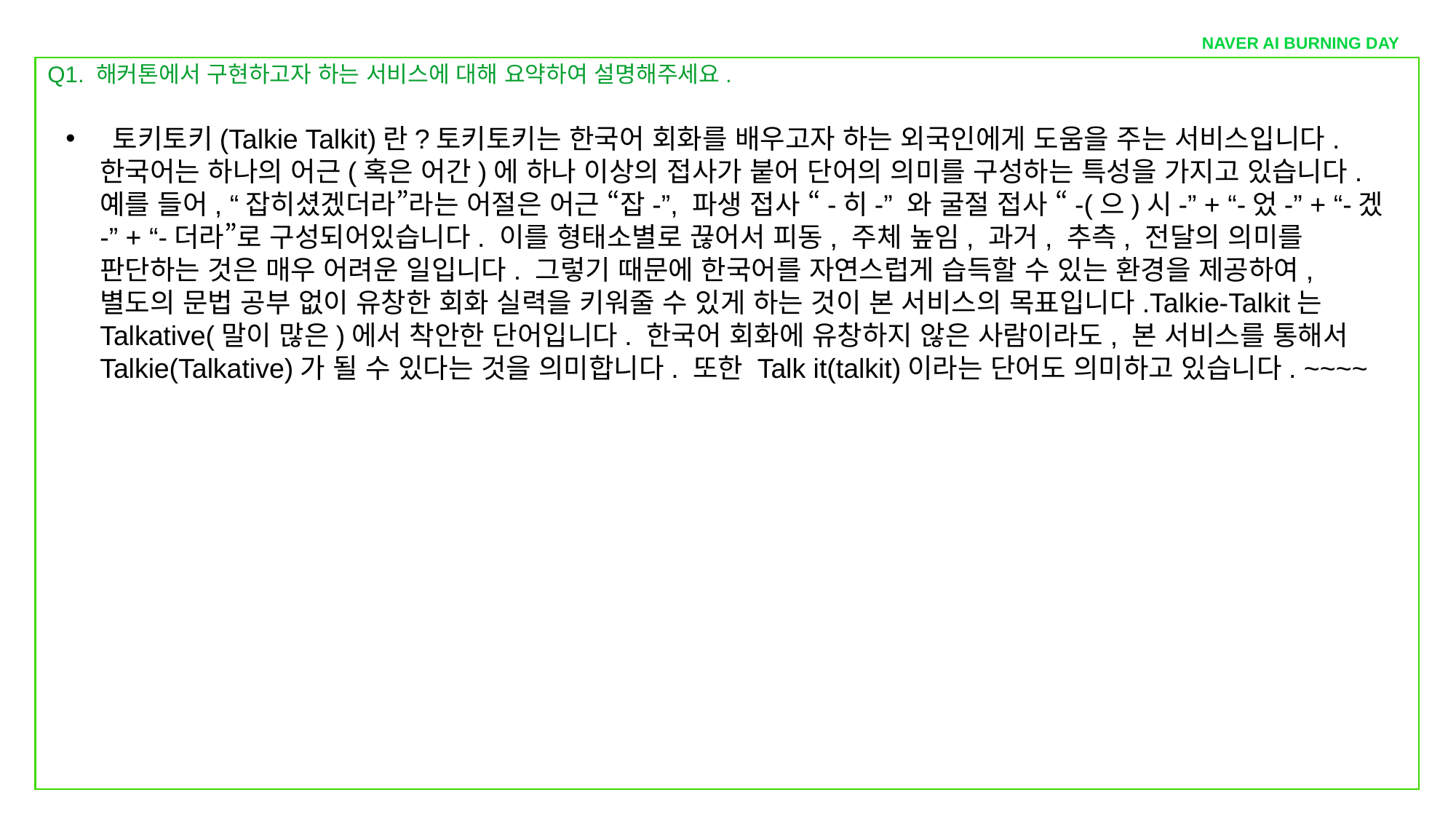

NAVER AI BURNING DAY

Q1. 해커톤에서 구현하고자 하는 서비스에 대해 요약하여 설명해주세요.
 토키토키(Talkie Talkit)란?토키토키는 한국어 회화를 배우고자 하는 외국인에게 도움을 주는 서비스입니다. 한국어는 하나의 어근(혹은 어간)에 하나 이상의 접사가 붙어 단어의 의미를 구성하는 특성을 가지고 있습니다. 예를 들어, “잡히셨겠더라”라는 어절은 어근 “잡-”, 파생 접사 “-히-” 와 굴절 접사 “-(으)시-” + “-었-” + “-겠-” + “-더라”로 구성되어있습니다. 이를 형태소별로 끊어서 피동, 주체 높임, 과거, 추측, 전달의 의미를 판단하는 것은 매우 어려운 일입니다. 그렇기 때문에 한국어를 자연스럽게 습득할 수 있는 환경을 제공하여, 별도의 문법 공부 없이 유창한 회화 실력을 키워줄 수 있게 하는 것이 본 서비스의 목표입니다.Talkie-Talkit는 Talkative(말이 많은)에서 착안한 단어입니다. 한국어 회화에 유창하지 않은 사람이라도, 본 서비스를 통해서 Talkie(Talkative)가 될 수 있다는 것을 의미합니다. 또한 Talk it(talkit)이라는 단어도 의미하고 있습니다. ~~~~